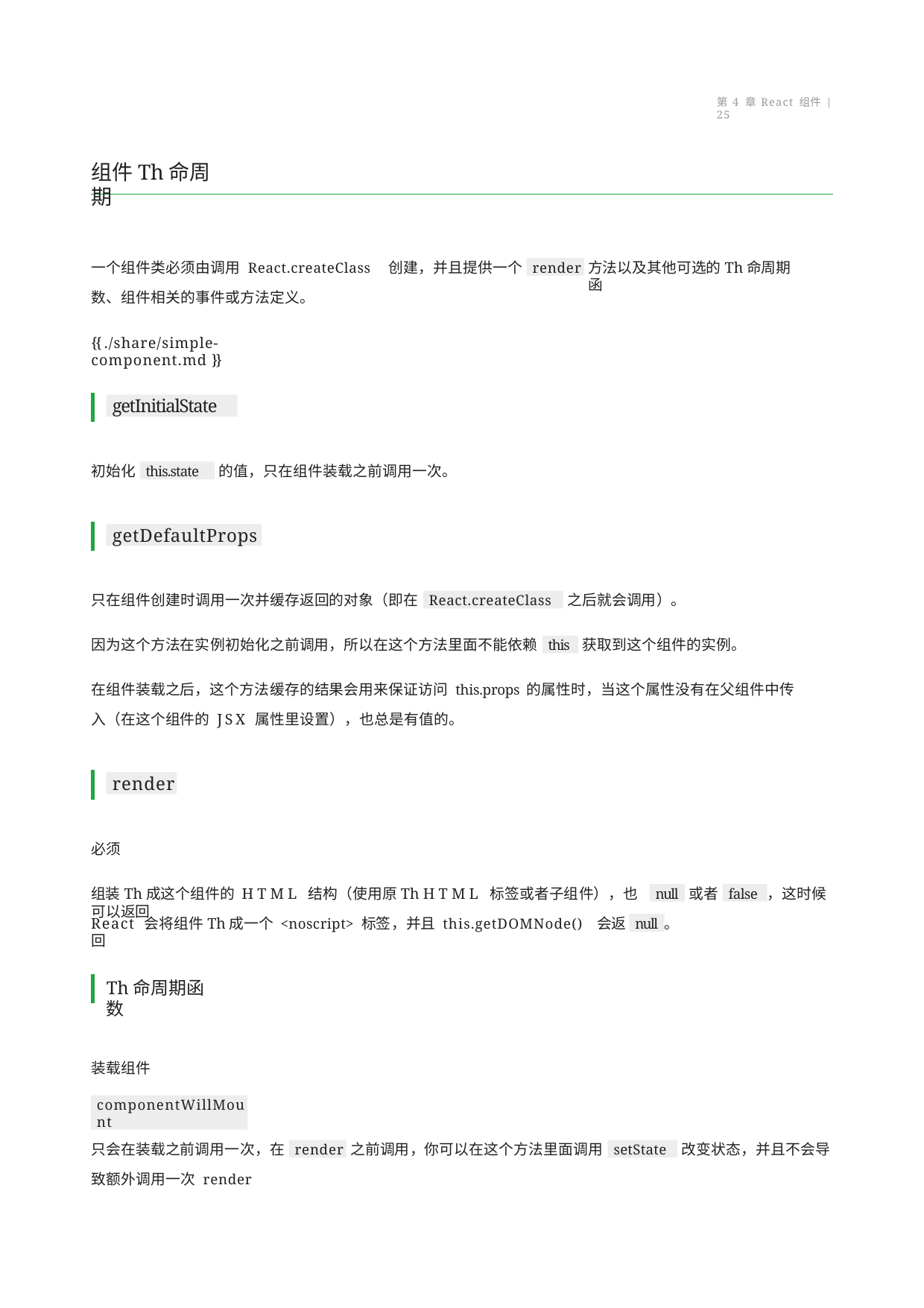

第 4 章 React 组件 | 25
组件Th命周期

render
一个组件类必须由调用 React.createClass
创建，并且提供一个
方法以及其他可选的Th命周期函
数、组件相关的事件或方法定义。

{{ ./share/simple-component.md }}

getInitialState
this.state
初始化
的值，只在组件装载之前调用一次。

getDefaultProps
React.createClass
只在组件创建时调用一次并缓存返回的对象（即在
之后就会调用）。
this
因为这个方法在实例初始化之前调用，所以在这个方法里面不能依赖
获取到这个组件的实例。
在组件装载之后，这个方法缓存的结果会用来保证访问 this.props 的属性时，当这个属性没有在父组件中传  入（在这个组件的 JSX 属性里设置），也总是有值的。

render
必须
null
false
组装Th成这个组件的 HTML 结构（使用原Th HTML 标签或者子组件），也可以返回
或者
，这时候
null
React 会将组件Th成一个 <noscript> 标签，并且 this.getDOMNode() 会返回
。

Th命周期函数

装载组件
componentWillMount
render
setState
只会在装载之前调用一次，在
之前调用，你可以在这个方法里面调用
改变状态，并且不会导
致额外调用一次 render